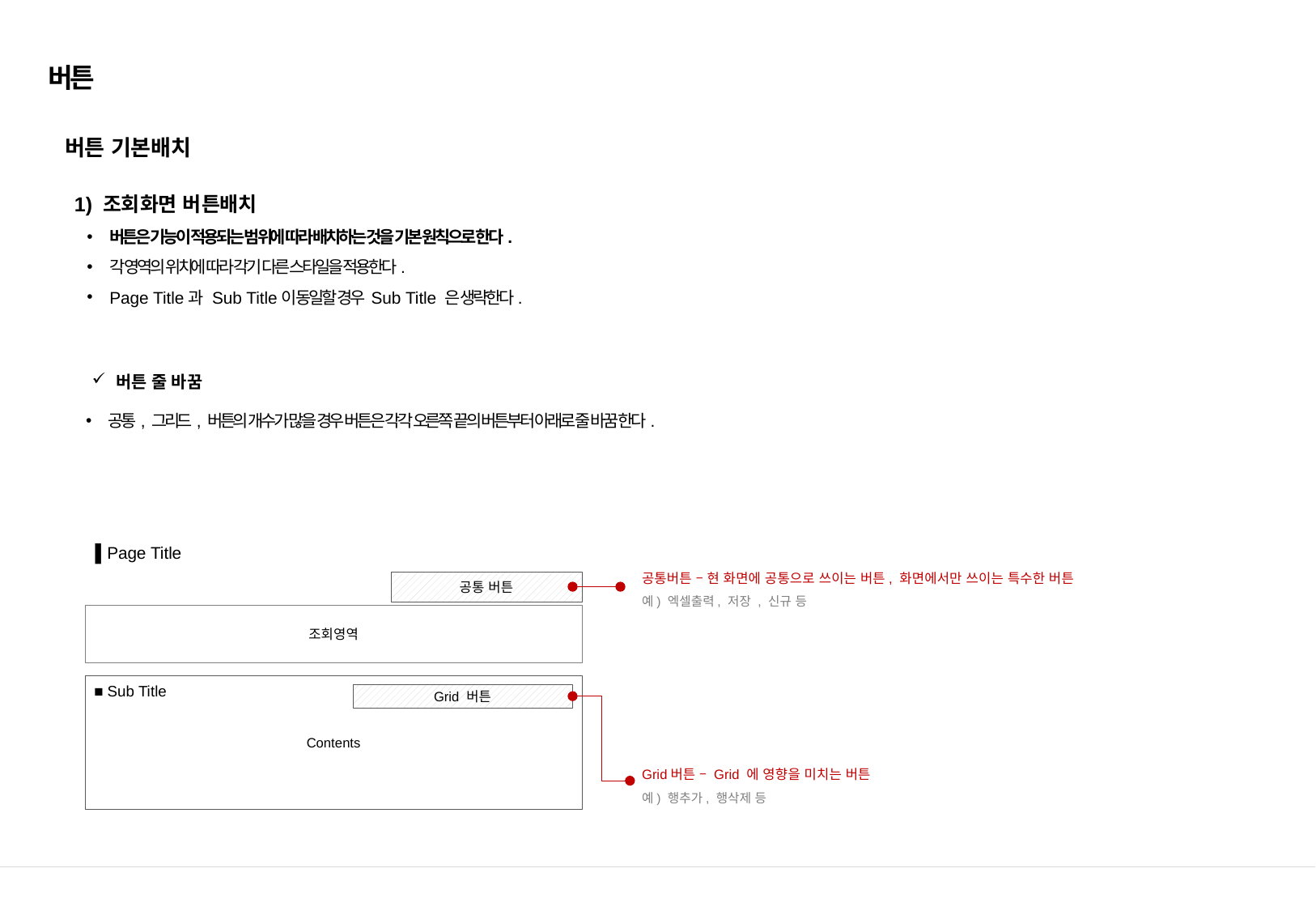

# 버튼
버튼 기본배치
1) 조회화면 버튼배치
버튼은 기능이 적용되는 범위에 따라 배치하는 것을 기본 원칙으로 한다.
각 영역의 위치에 따라 각기 다른 스타일을 적용한다.
Page Title과 Sub Title이 동일할 경우 Sub Title 은 생략한다.
버튼 줄 바꿈
공통, 그리드, 버튼의 개수가 많을 경우 버튼은 각각 오른쪽 끝의 버튼부터 아래로 줄 바꿈 한다.
▌Page Title
공통 버튼
조회영역
■ Sub Title
Contents
Grid 버튼
공통버튼 – 현 화면에 공통으로 쓰이는 버튼, 화면에서만 쓰이는 특수한 버튼
예) 엑셀출력, 저장 , 신규 등

Grid버튼 – Grid 에 영향을 미치는 버튼
예) 행추가, 행삭제 등